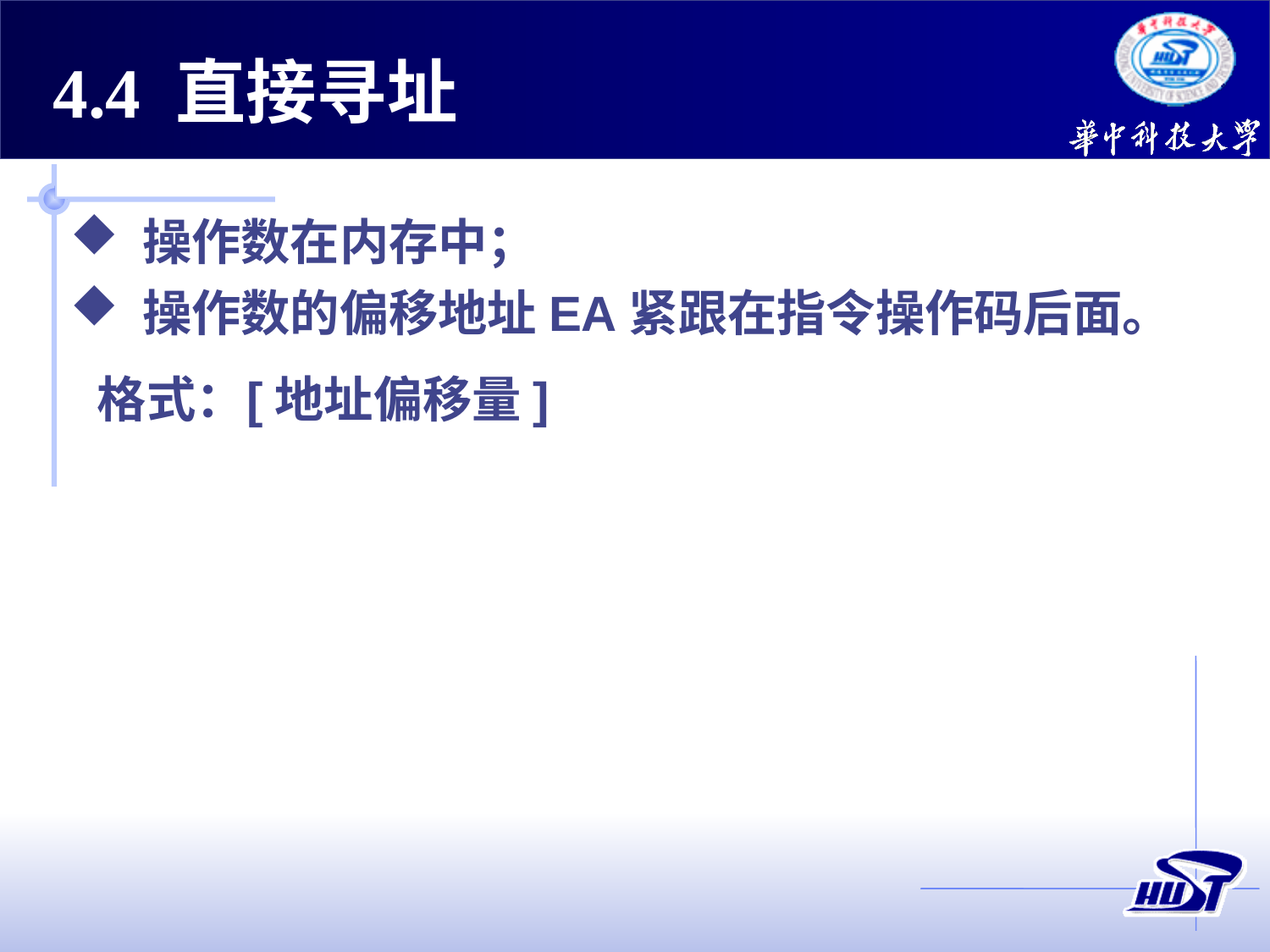

4.4 直接寻址
 操作数在内存中；
 操作数的偏移地址EA紧跟在指令操作码后面。
格式：
[地址偏移量]